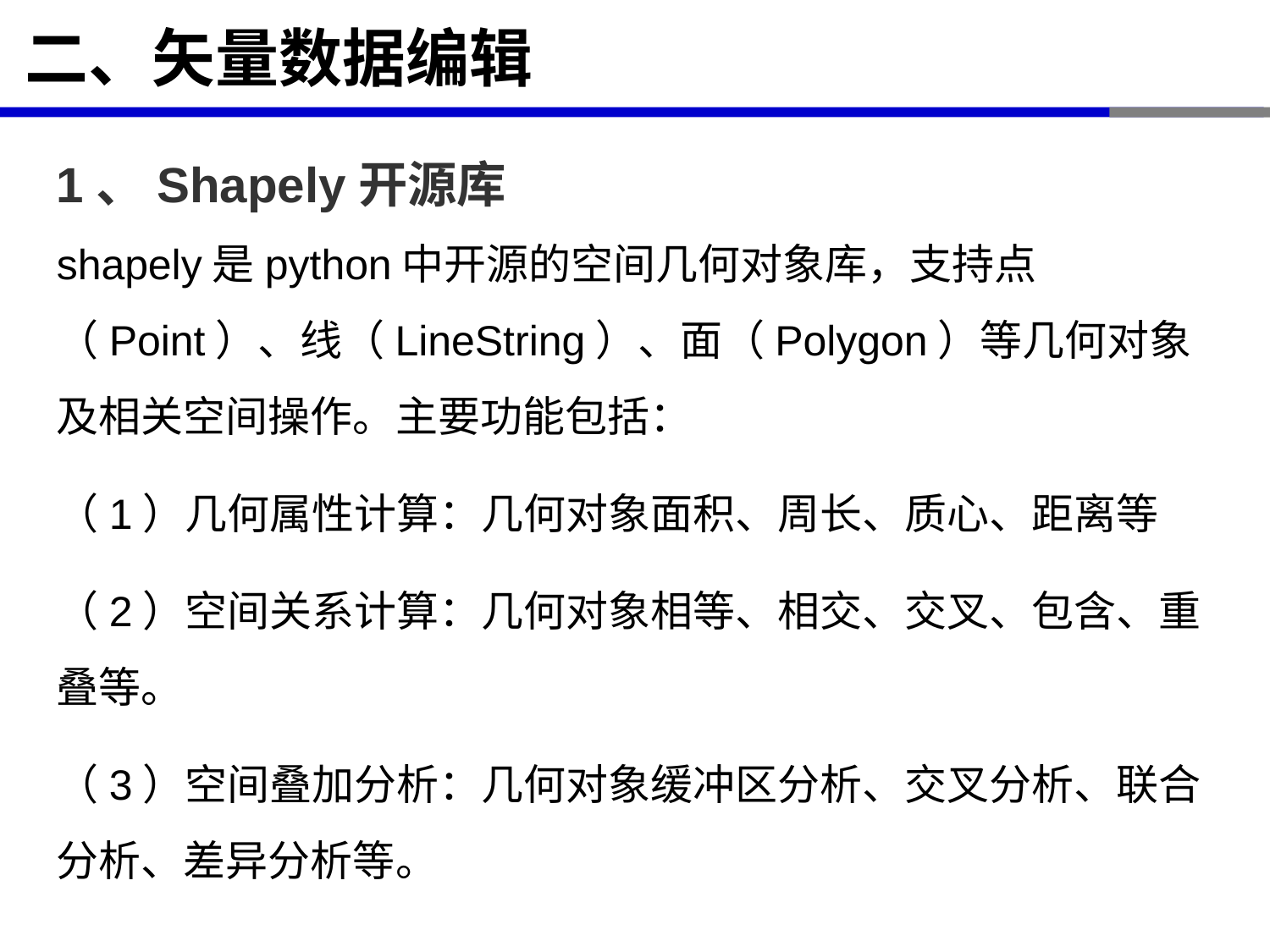

# 二、矢量数据编辑
1、Shapely开源库
shapely是python中开源的空间几何对象库，支持点（Point）、线（LineString）、面（Polygon）等几何对象及相关空间操作。主要功能包括：
（1）几何属性计算：几何对象面积、周长、质心、距离等
（2）空间关系计算：几何对象相等、相交、交叉、包含、重叠等。
（3）空间叠加分析：几何对象缓冲区分析、交叉分析、联合分析、差异分析等。